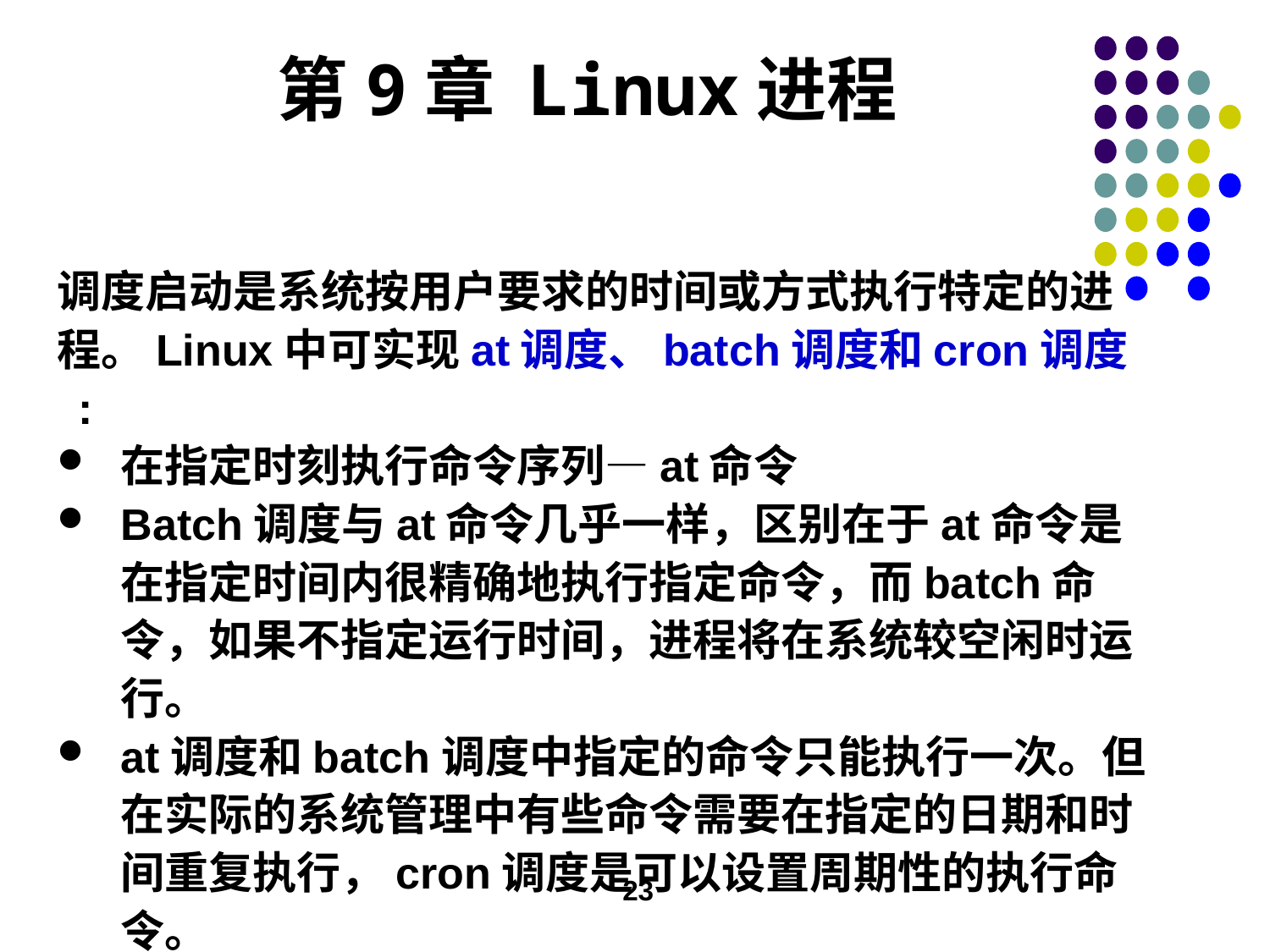

# 第9章 Linux进程
调度启动是系统按用户要求的时间或方式执行特定的进程。Linux中可实现at调度、batch调度和cron调度 :
在指定时刻执行命令序列—at命令
Batch调度与at命令几乎一样，区别在于at命令是在指定时间内很精确地执行指定命令，而batch命令，如果不指定运行时间，进程将在系统较空闲时运行。
at调度和batch调度中指定的命令只能执行一次。但在实际的系统管理中有些命令需要在指定的日期和时间重复执行，cron调度是可以设置周期性的执行命令。

23